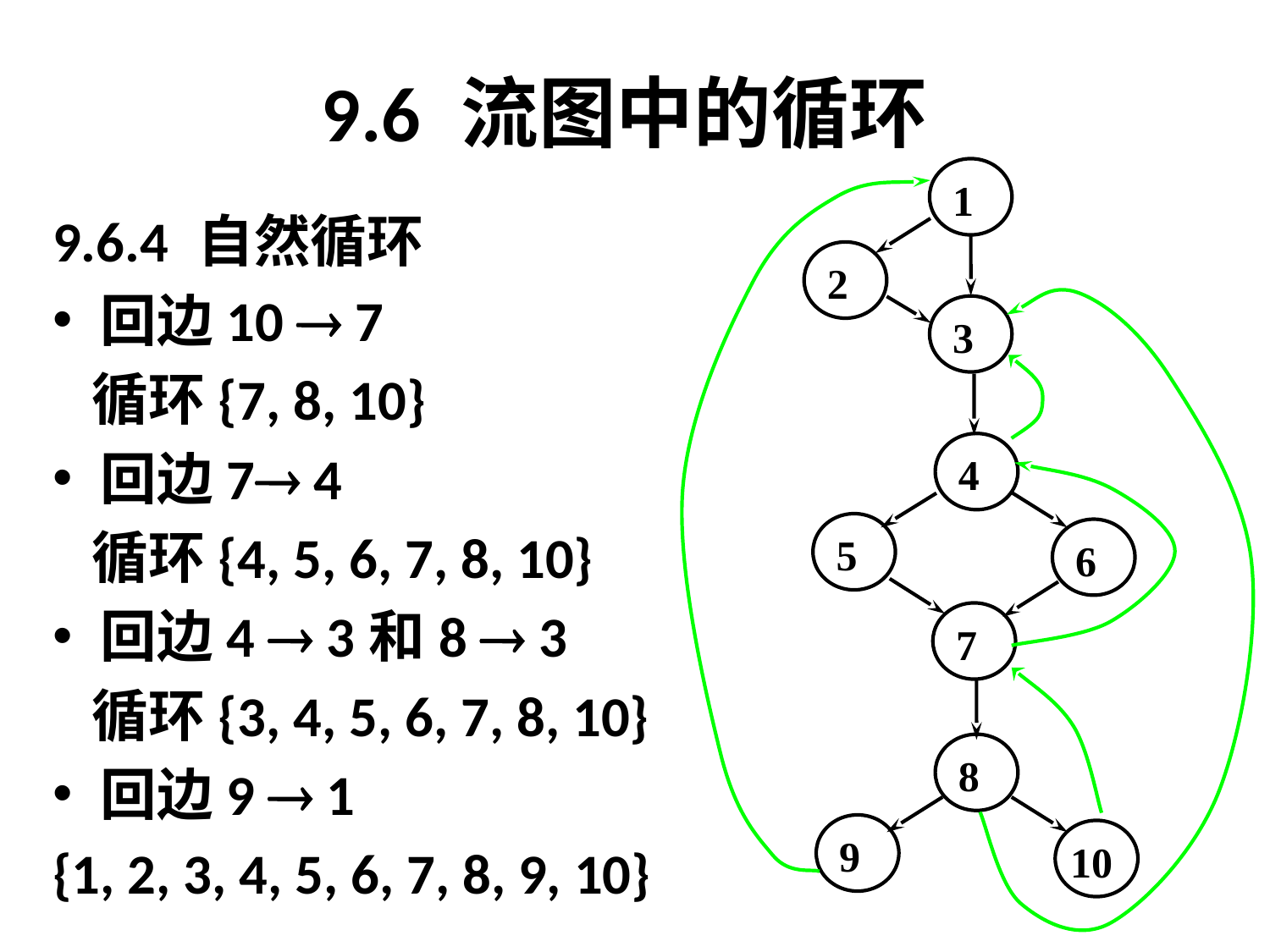

# 9.6 流图中的循环
1

2

3

4

5
6

7

8

9
10
9.6.4 自然循环
回边10 → 7
  循环{7, 8, 10}
回边7→ 4
  循环{4, 5, 6, 7, 8, 10}
回边4 → 3和8 → 3
  循环{3, 4, 5, 6, 7, 8, 10}
回边9 → 1
{1, 2, 3, 4, 5, 6, 7, 8, 9, 10}